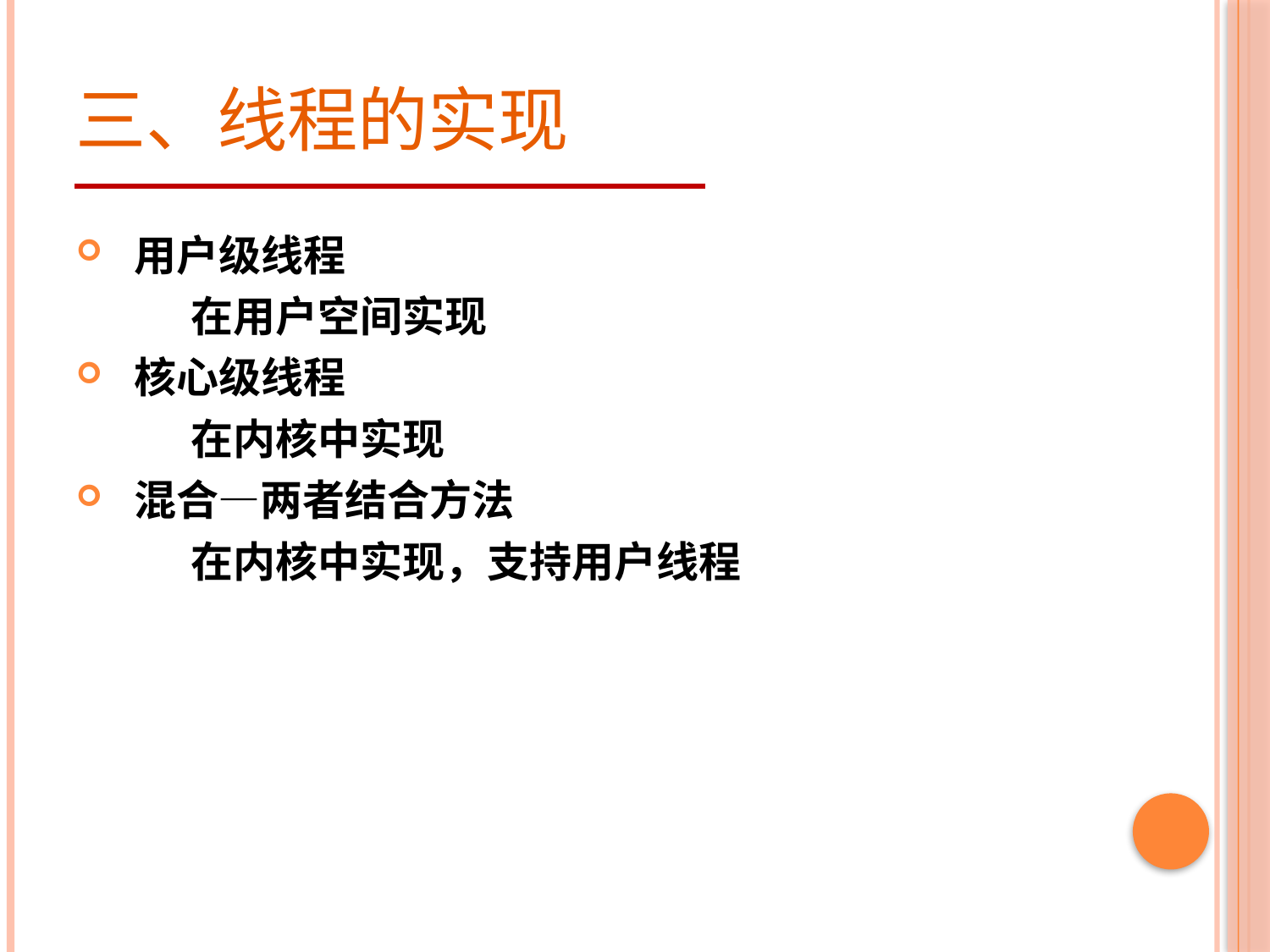

# 三、线程的实现
 用户级线程
           在用户空间实现
 核心级线程
           在内核中实现
 混合—两者结合方法
           在内核中实现，支持用户线程